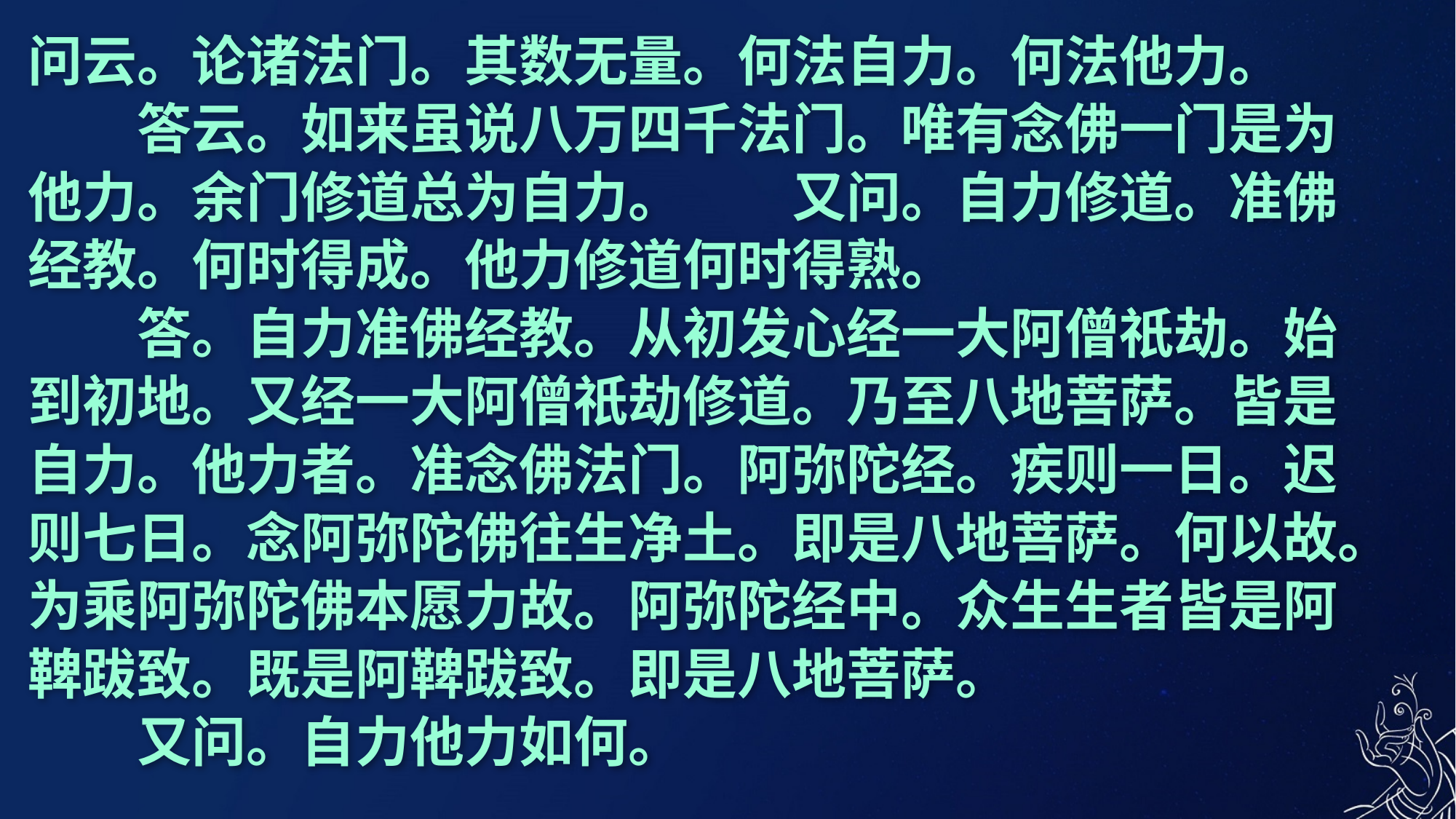

问云。论诸法门。其数无量。何法自力。何法他力。 
　　答云。如来虽说八万四千法门。唯有念佛一门是为他力。余门修道总为自力。　　又问。自力修道。准佛经教。何时得成。他力修道何时得熟。 
　　答。自力准佛经教。从初发心经一大阿僧祇劫。始到初地。又经一大阿僧祇劫修道。乃至八地菩萨。皆是自力。他力者。准念佛法门。阿弥陀经。疾则一日。迟则七日。念阿弥陀佛往生净土。即是八地菩萨。何以故。为乘阿弥陀佛本愿力故。阿弥陀经中。众生生者皆是阿鞞跋致。既是阿鞞跋致。即是八地菩萨。 
　　又问。自力他力如何。